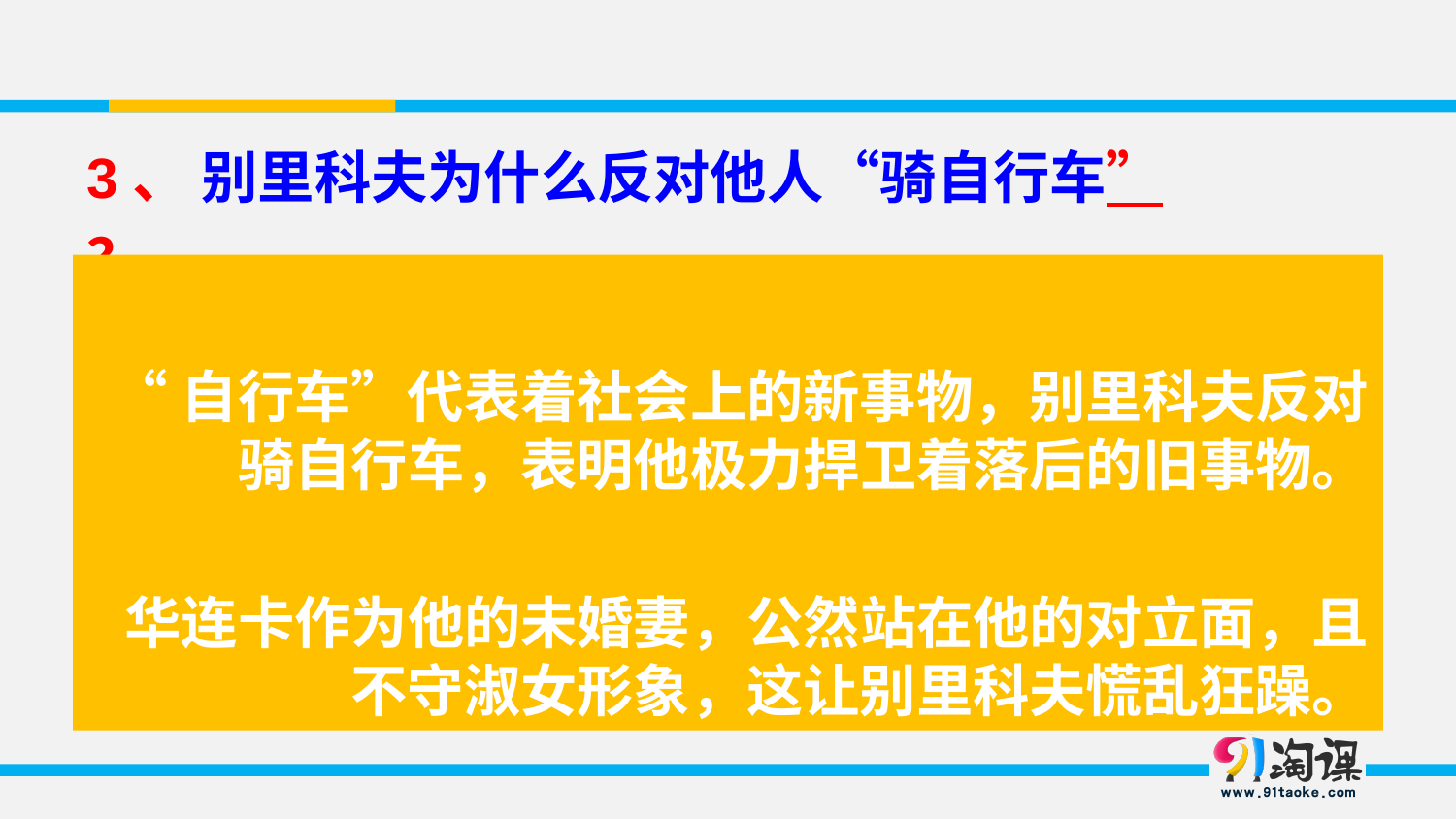

3、 别里科夫为什么反对他人“骑自行车”？
“自行车”代表着社会上的新事物，别里科夫反对骑自行车，表明他极力捍卫着落后的旧事物。

华连卡作为他的未婚妻，公然站在他的对立面，且不守淑女形象，这让别里科夫慌乱狂躁。